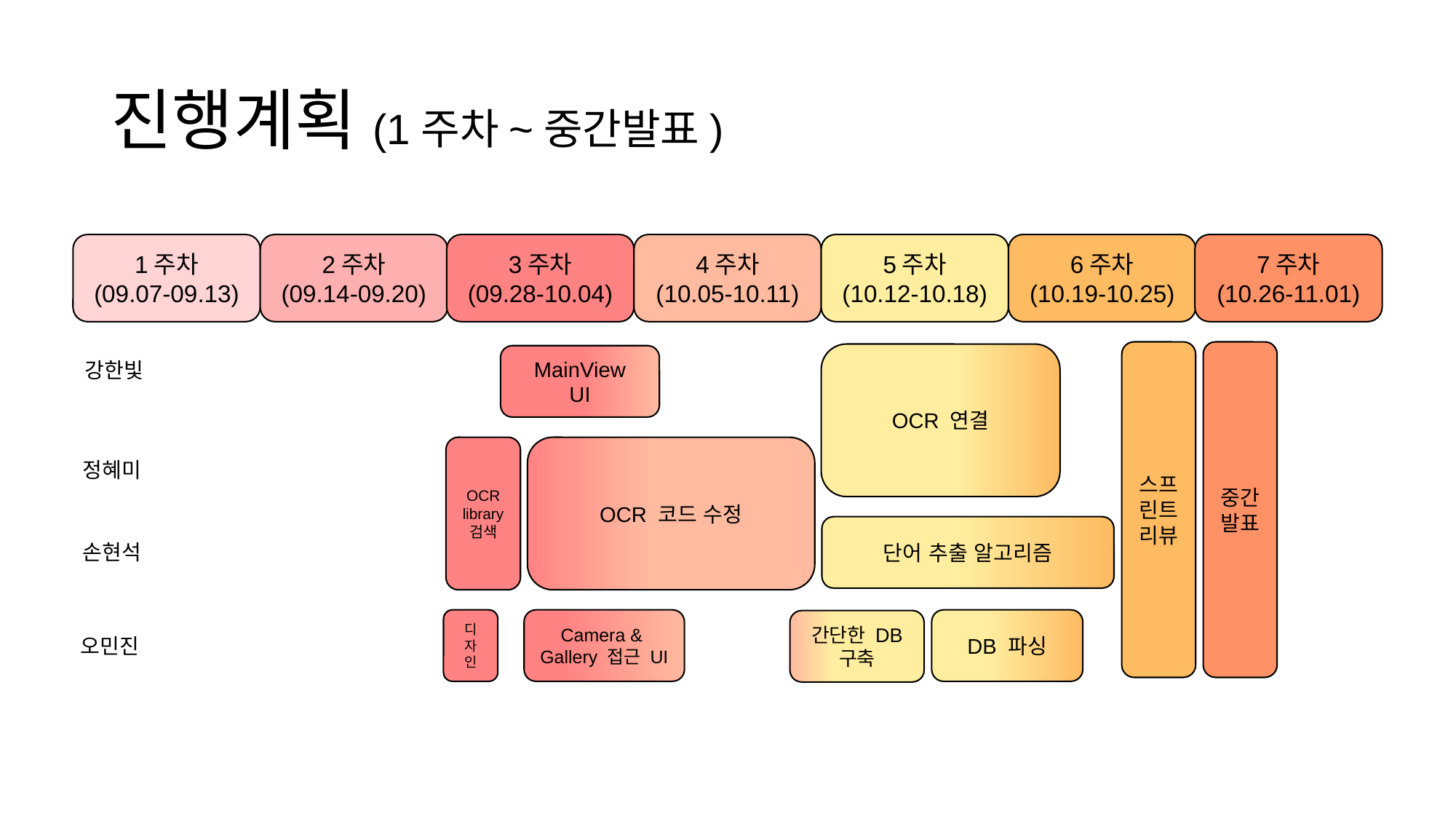

# 진행계획(1주차~중간발표)
1주차
(09.07-09.13)
2주차
(09.14-09.20)
7주차
(10.26-11.01)
3주차
(09.28-10.04)
4주차
(10.05-10.11)
5주차
(10.12-10.18)
6주차
(10.19-10.25)
스프린트 리뷰
중간 발표
OCR 연결
MainView
UI
강한빛
OCR
library
검색
OCR 코드 수정
정혜미
단어 추출 알고리즘
손현석
디
자
인
Camera &
Gallery 접근 UI
DB 파싱
간단한 DB 구축
오민진